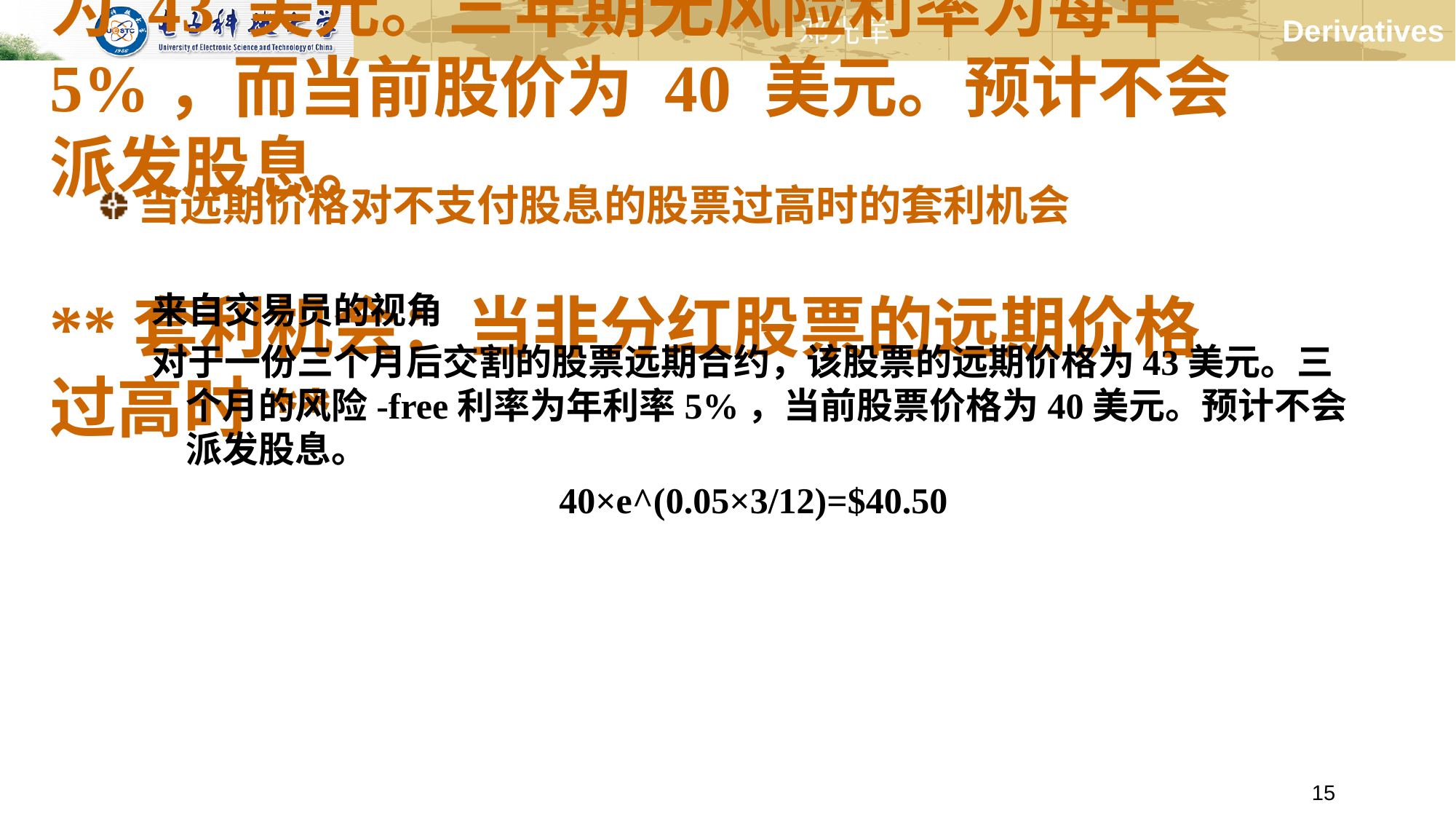

# 投资资产的远期价格
在三个月后交割的某股票合约的远期价格为 43 美元。三年期无风险利率为每年 5%，而当前股价为 40 美元。预计不会派发股息。

**套利机会：当非分红股票的远期价格过高时**
当远期价格对不支付股息的股票过高时的套利机会

来自交易员的视角
对于一份三个月后交割的股票远期合约，该股票的远期价格为43美元。三个月的风险-free利率为年利率5%，当前股票价格为40美元。预计不会派发股息。
40×e^(0.05×3/12)=$40.50